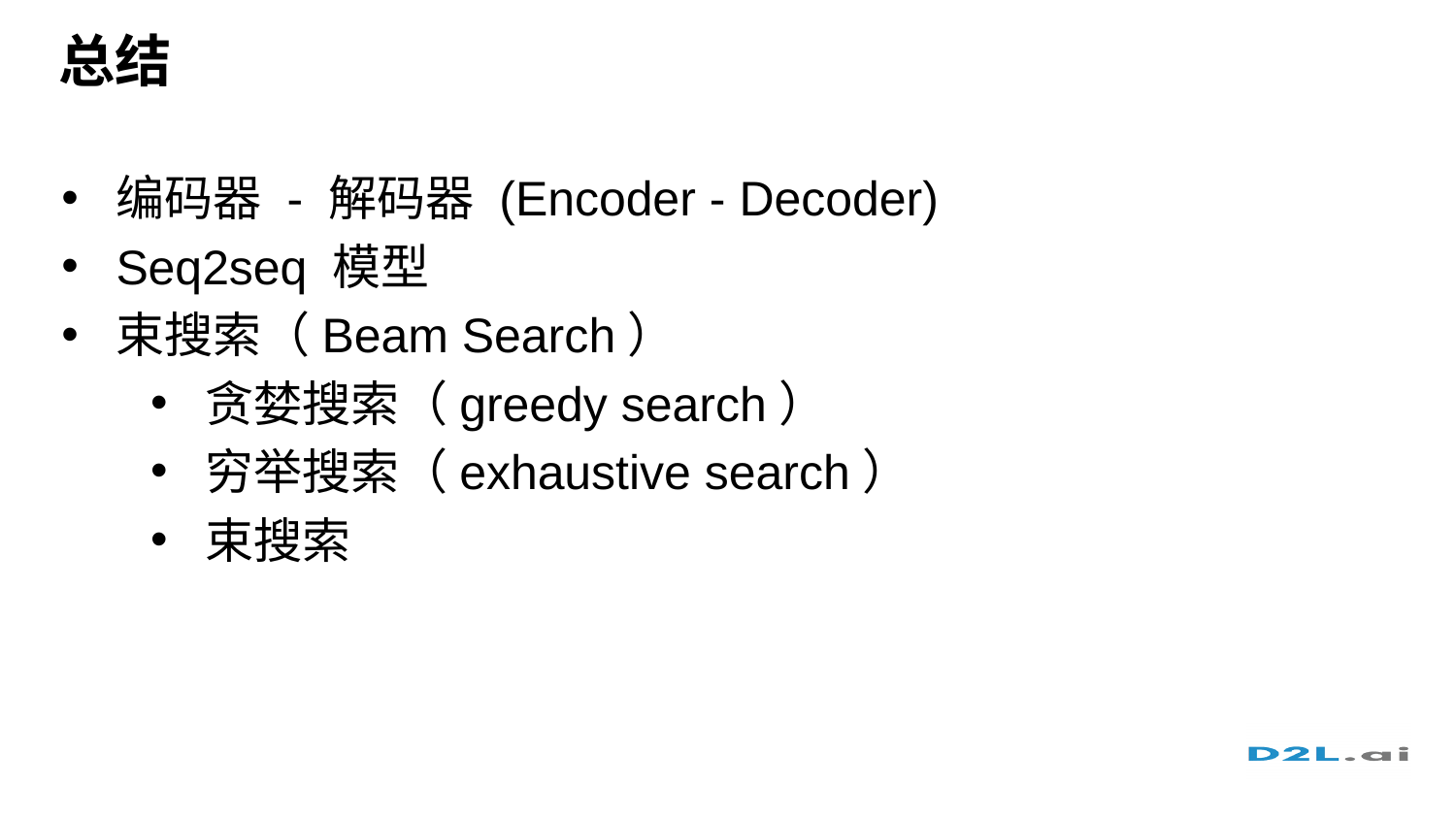

# 总结
编码器 - 解码器 (Encoder - Decoder)
Seq2seq 模型
束搜索（Beam Search）
贪婪搜索（greedy search）
穷举搜索（exhaustive search）
束搜索